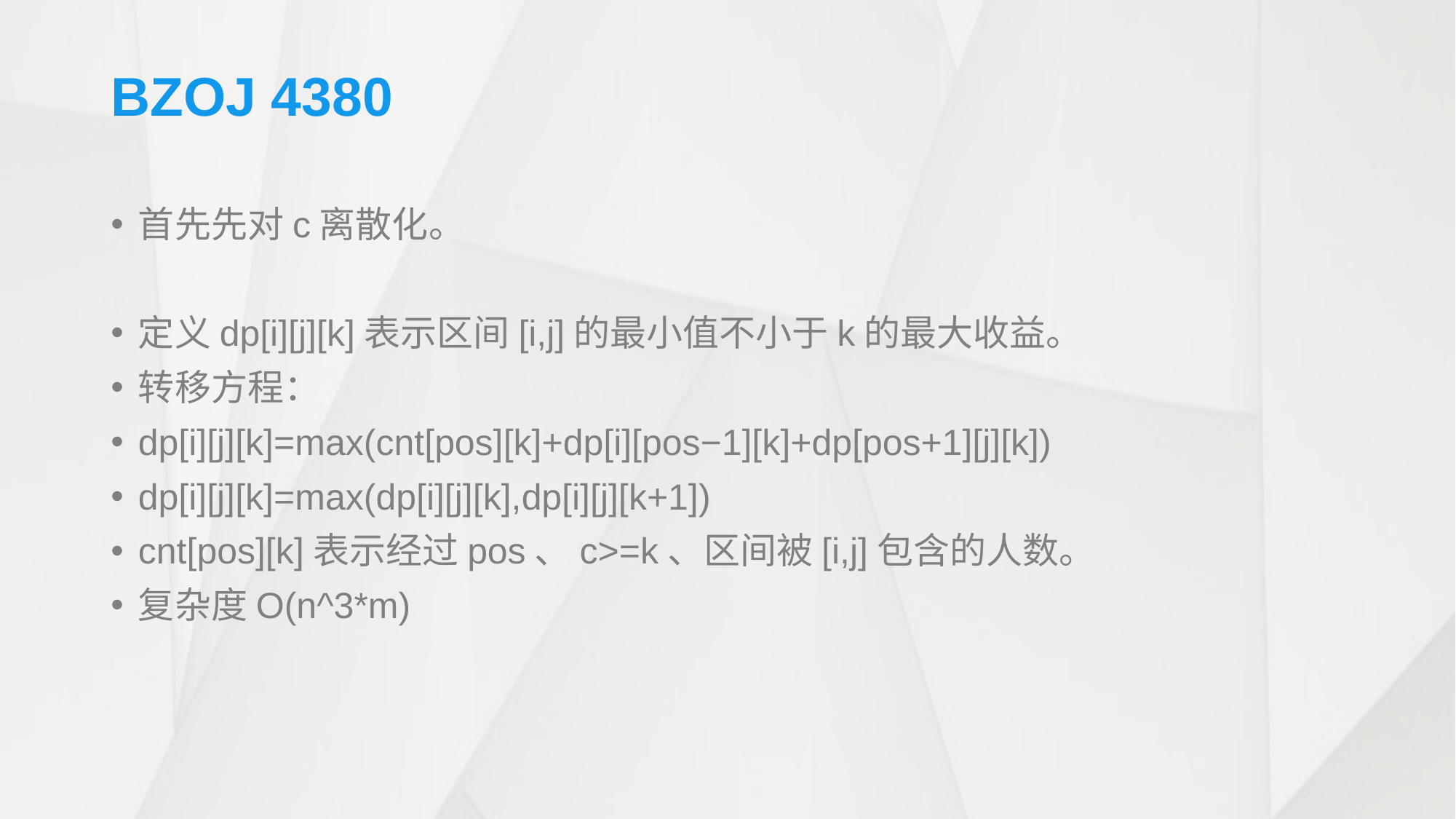

# BZOJ 4380
首先先对c离散化。

定义dp[i][j][k]表示区间[i,j]的最小值不小于k的最大收益。
转移方程：
dp[i][j][k]=max(cnt[pos][k]+dp[i][pos−1][k]+dp[pos+1][j][k])
dp[i][j][k]=max(dp[i][j][k],dp[i][j][k+1])
cnt[pos][k]表示经过pos、c>=k、区间被[i,j]包含的人数。
复杂度O(n^3*m)